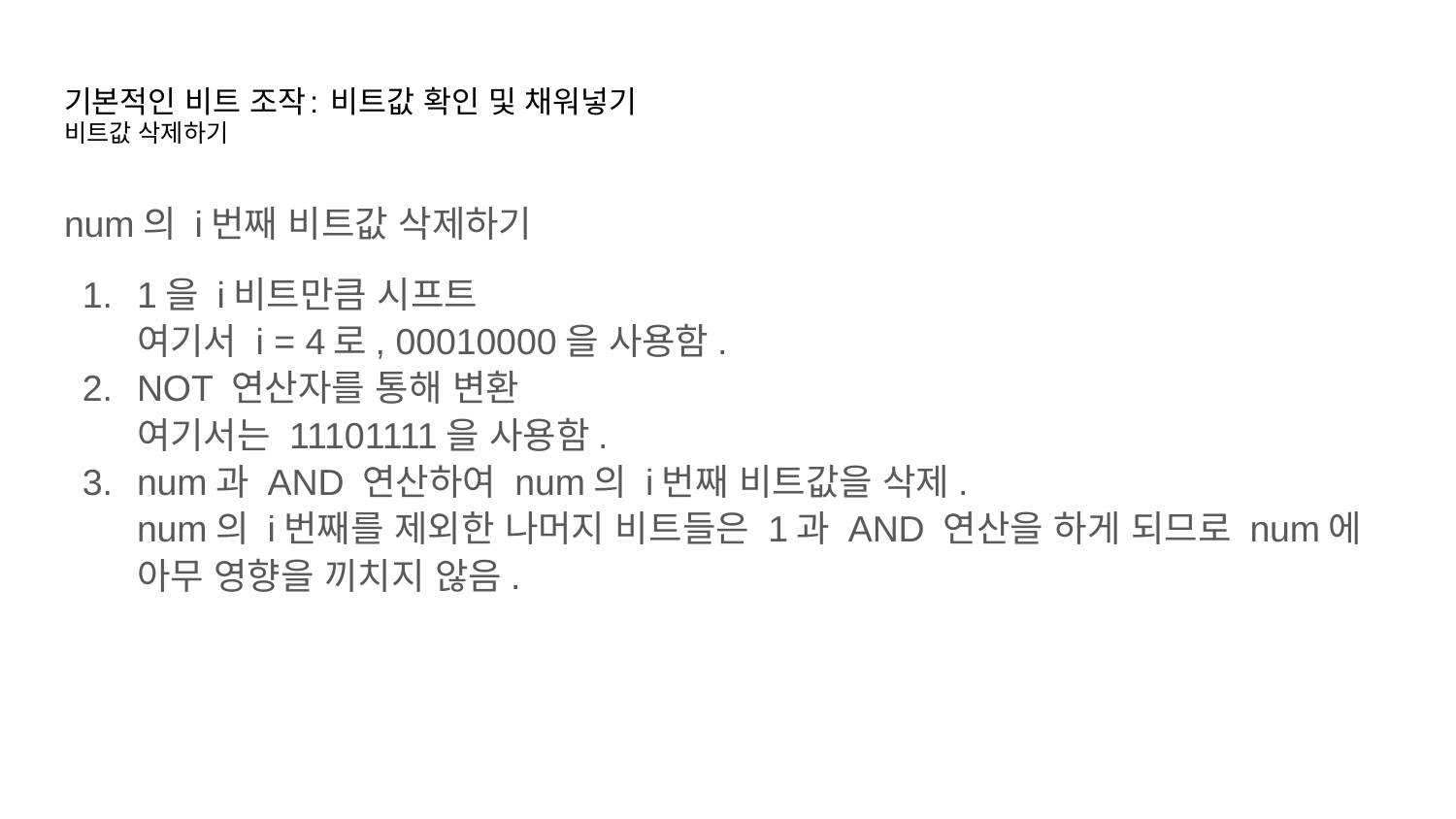

# 기본적인 비트 조작: 비트값 확인 및 채워넣기 비트값 삭제하기
num의 i번째 비트값 삭제하기
1을 i비트만큼 시프트
여기서 i = 4로, 00010000을 사용함.
NOT 연산자를 통해 변환
여기서는 11101111을 사용함.
num과 AND 연산하여 num의 i번째 비트값을 삭제.
num의 i번째를 제외한 나머지 비트들은 1과 AND 연산을 하게 되므로 num에 아무 영향을 끼치지 않음.